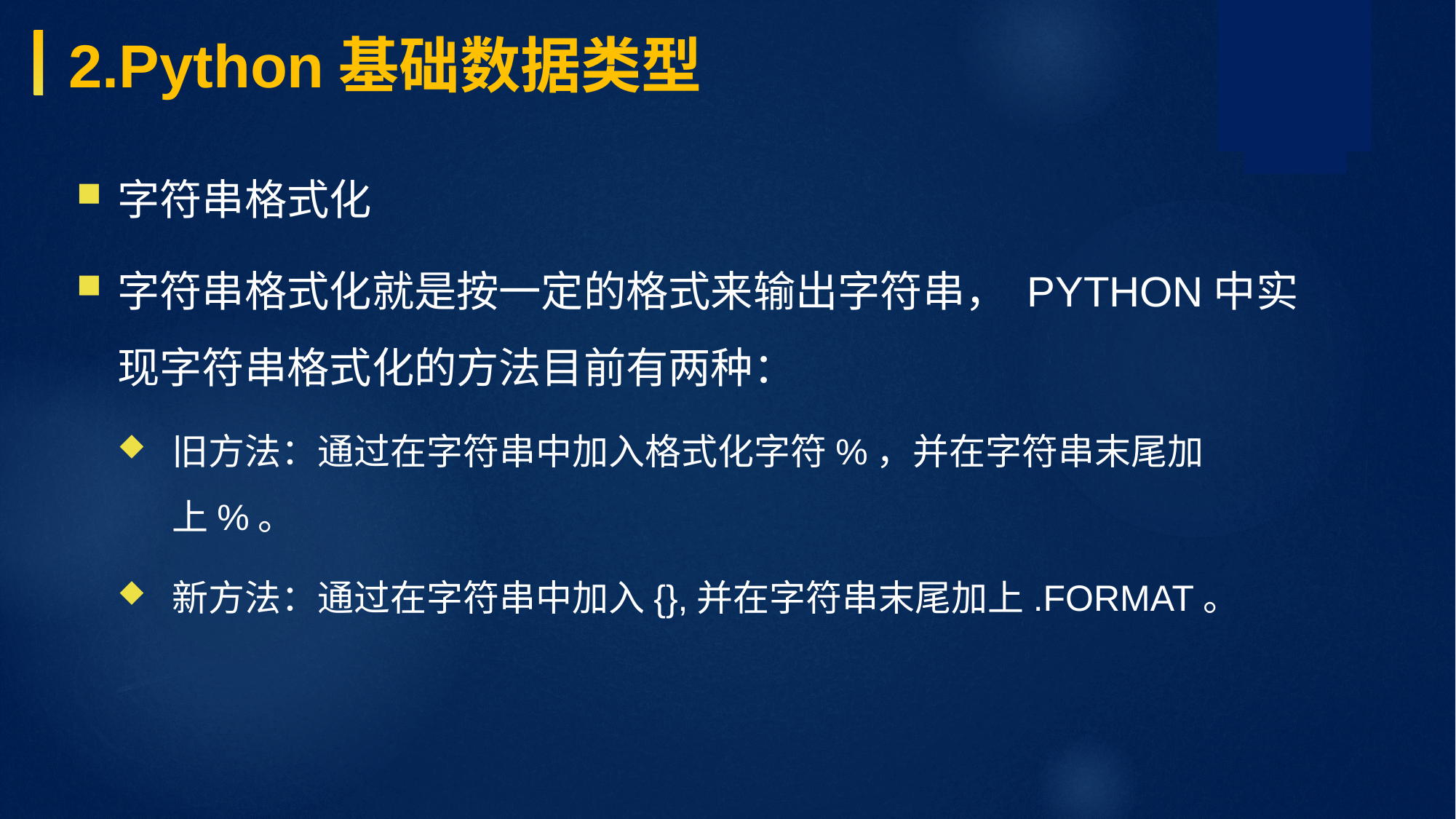

2.Python基础数据类型
字符串格式化
字符串格式化就是按一定的格式来输出字符串， Python中实现字符串格式化的方法目前有两种：
旧方法：通过在字符串中加入格式化字符%，并在字符串末尾加上%。
新方法：通过在字符串中加入{},并在字符串末尾加上.format。